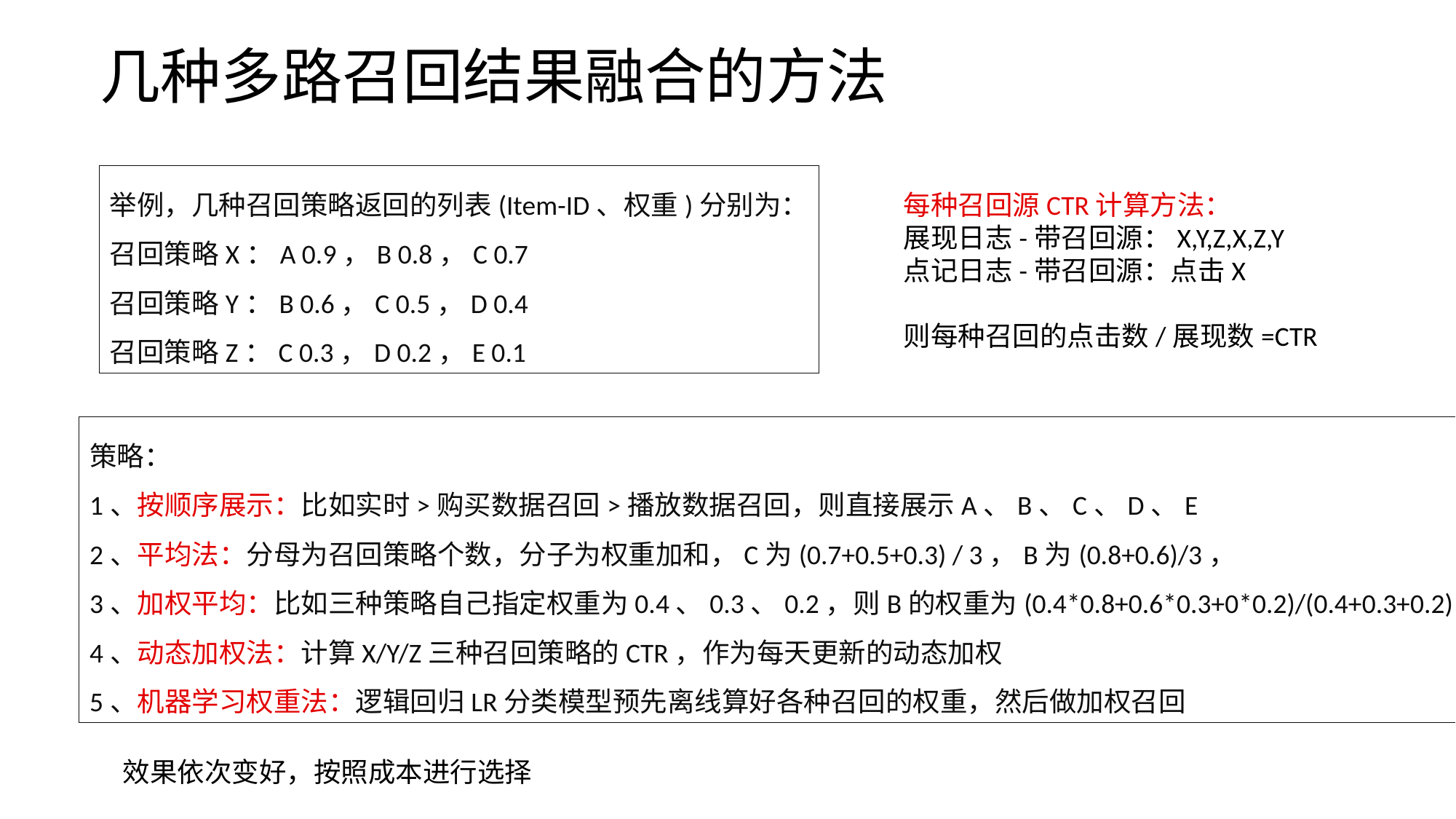

# 几种多路召回结果融合的方法
举例，几种召回策略返回的列表(Item-ID、权重)分别为：
召回策略X：A 0.9，B 0.8，C 0.7
召回策略Y：B 0.6，C 0.5，D 0.4
召回策略Z：C 0.3，D 0.2，E 0.1
每种召回源CTR计算方法：
展现日志-带召回源：X,Y,Z,X,Z,Y
点记日志-带召回源：点击X

则每种召回的点击数/展现数=CTR
策略：
1、按顺序展示：比如实时>购买数据召回>播放数据召回，则直接展示A、B、C、D、E
2、平均法：分母为召回策略个数，分子为权重加和，C为(0.7+0.5+0.3) / 3，B为(0.8+0.6)/3，
3、加权平均：比如三种策略自己指定权重为0.4、0.3、0.2，则B的权重为(0.4*0.8+0.6*0.3+0*0.2)/(0.4+0.3+0.2)
4、动态加权法：计算X/Y/Z三种召回策略的CTR，作为每天更新的动态加权
5、机器学习权重法：逻辑回归LR分类模型预先离线算好各种召回的权重，然后做加权召回
效果依次变好，按照成本进行选择